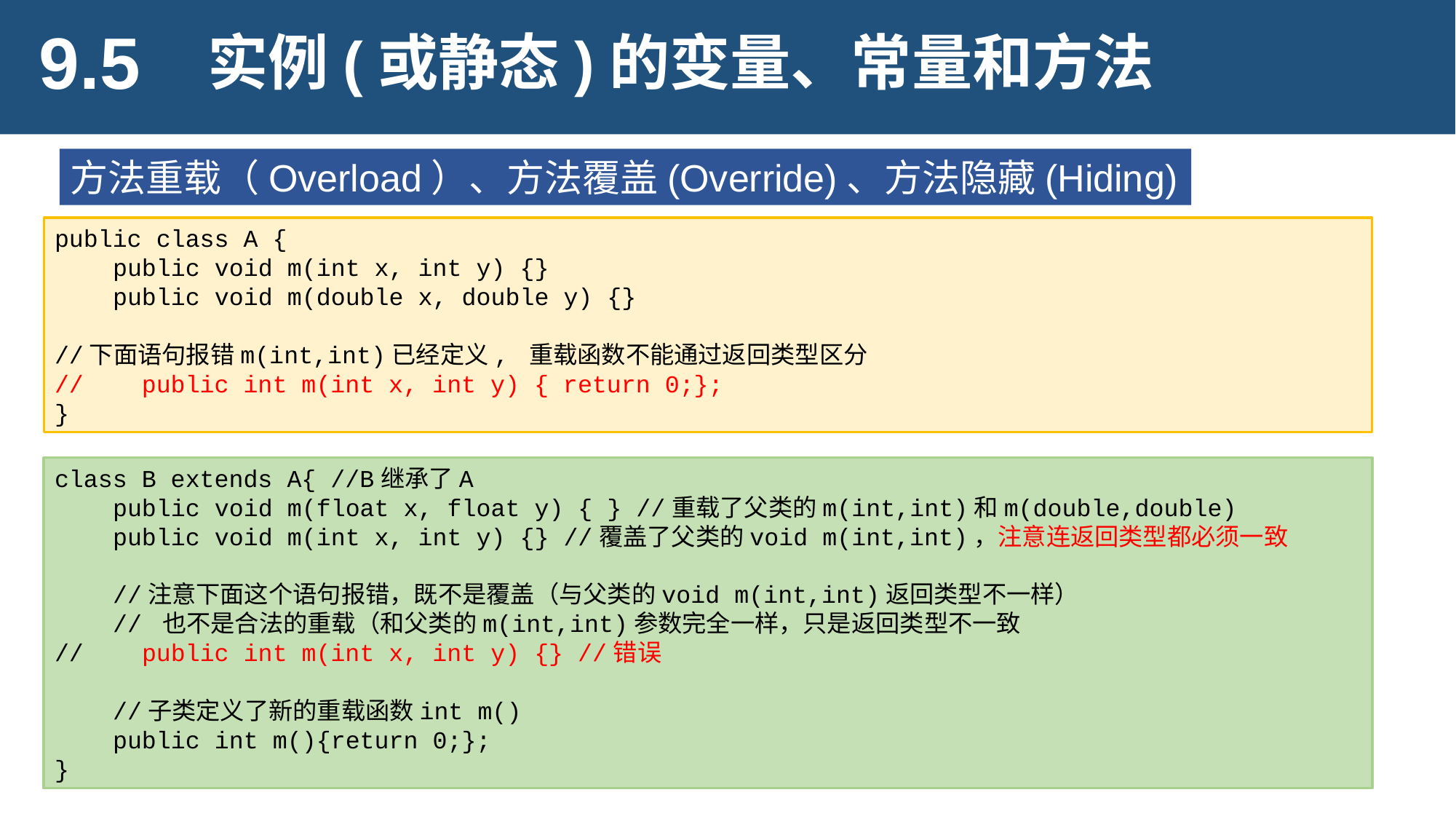

9.5
实例(或静态)的变量、常量和方法
方法重载（Overload）、方法覆盖(Override)、方法隐藏(Hiding)
public class A {
    public void m(int x, int y) {}
    public void m(double x, double y) {}

//下面语句报错m(int,int)已经定义, 重载函数不能通过返回类型区分
//    public int m(int x, int y) { return 0;};
}
class B extends A{ //B继承了A
    public void m(float x, float y) { } //重载了父类的m(int,int)和m(double,double)
    public void m(int x, int y) {} //覆盖了父类的void m(int,int)，注意连返回类型都必须一致

    //注意下面这个语句报错，既不是覆盖（与父类的void m(int,int)返回类型不一样）
    // 也不是合法的重载（和父类的m(int,int)参数完全一样，只是返回类型不一致
//    public int m(int x, int y) {} //错误

    //子类定义了新的重载函数int m()
    public int m(){return 0;};
}